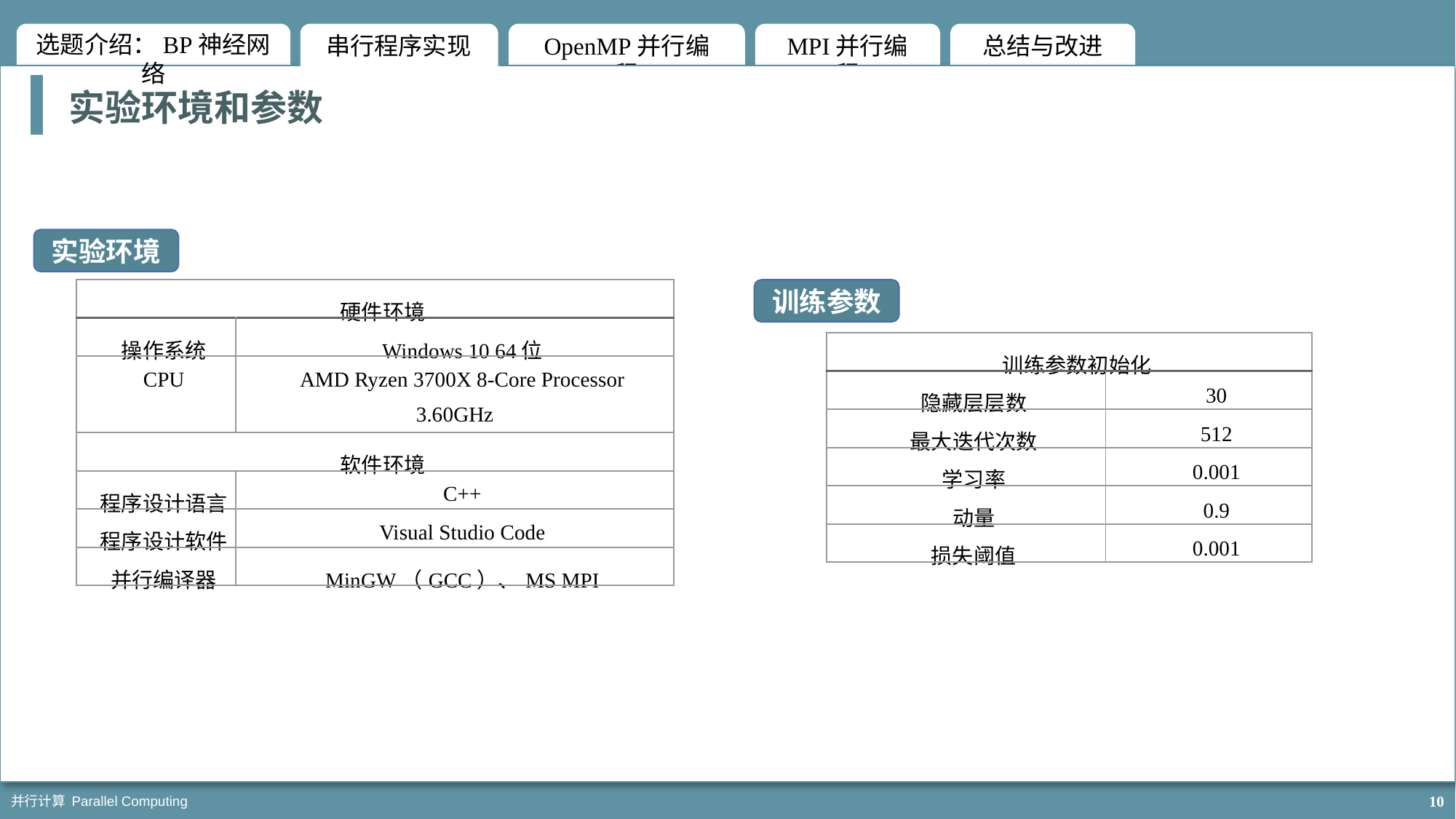

实验环境和参数
实验环境
| 硬件环境 |  |
| --- | --- |
| 操作系统 | Windows 10 64位 |
| CPU | AMD Ryzen 3700X 8-Core Processor 3.60GHz |
| 软件环境 |  |
| 程序设计语言 | C++ |
| 程序设计软件 | Visual Studio Code |
| 并行编译器 | MinGW（GCC）、MS MPI |
训练参数
| 训练参数初始化 |  |
| --- | --- |
| 隐藏层层数 | 30 |
| 最大迭代次数 | 512 |
| 学习率 | 0.001 |
| 动量 | 0.9 |
| 损失阈值 | 0.001 |
并行计算 Parallel Computing
10